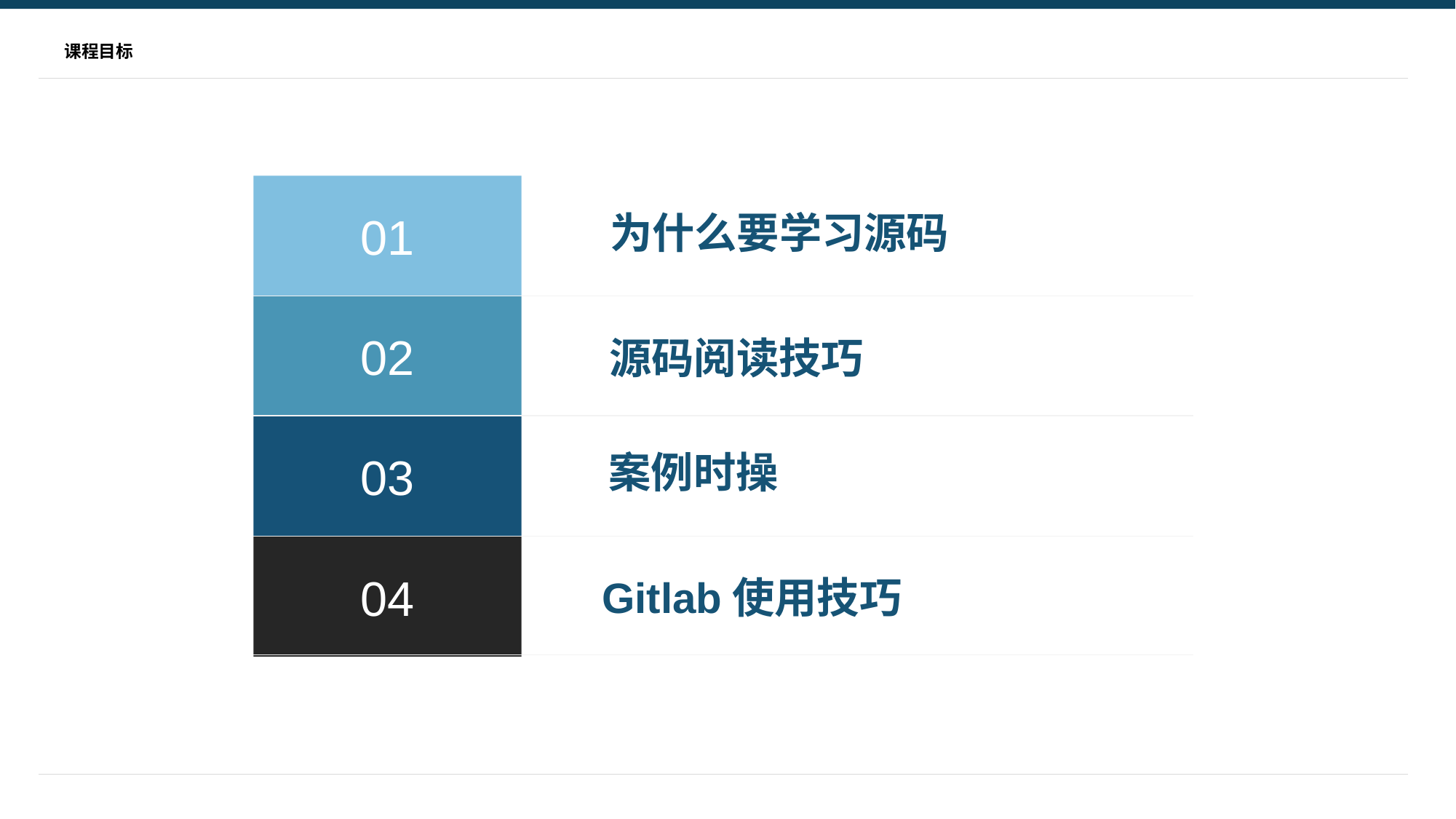

# 课程目标
01
为什么要学习源码
02
源码阅读技巧
03
案例时操
04
Gitlab使用技巧